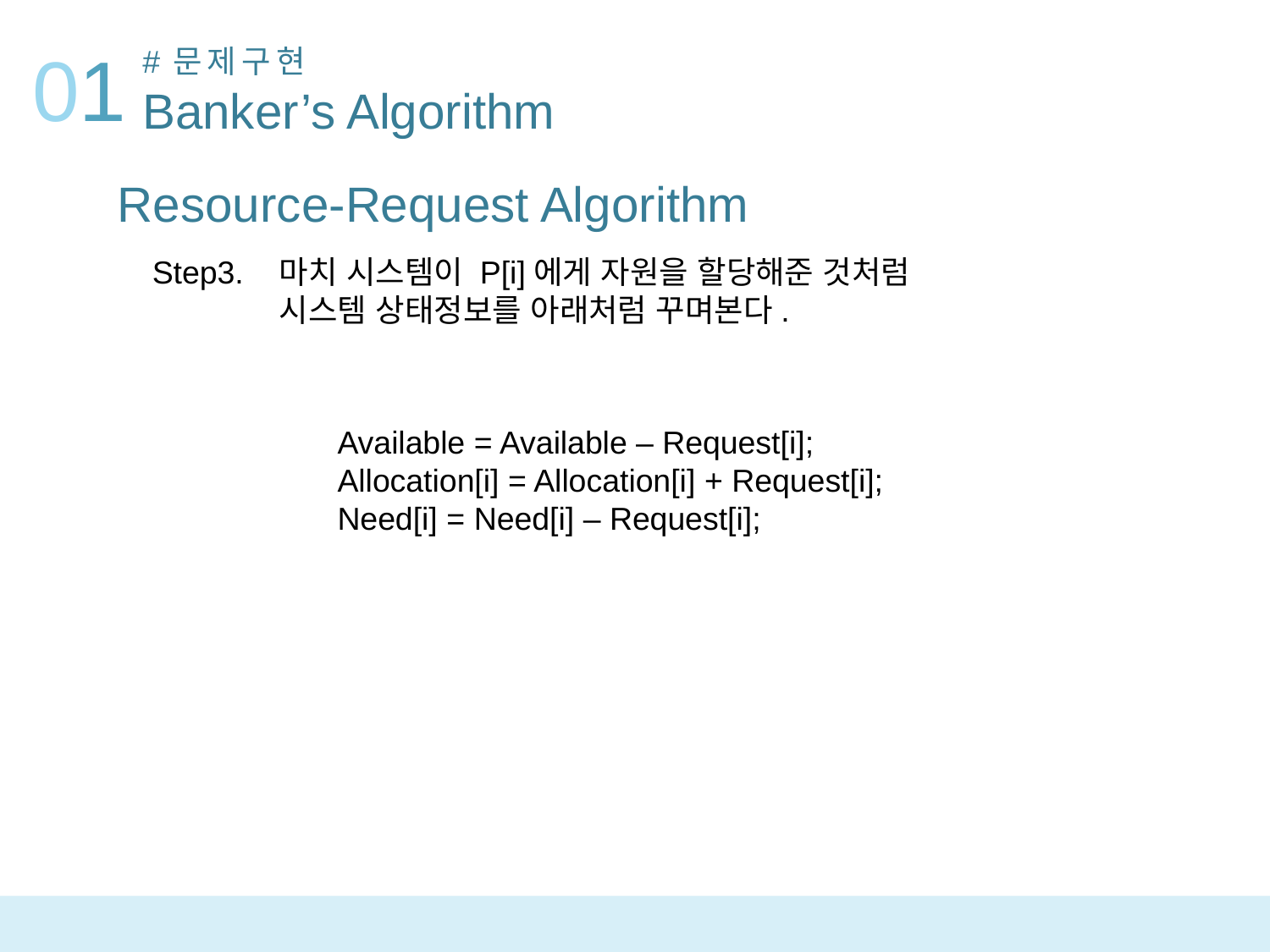

01
#문제구현
Banker’s Algorithm
Resource-Request Algorithm
Step3.	마치 시스템이 P[i]에게 자원을 할당해준 것처럼
	시스템 상태정보를 아래처럼 꾸며본다.
Available = Available – Request[i];
Allocation[i] = Allocation[i] + Request[i];
Need[i] = Need[i] – Request[i];